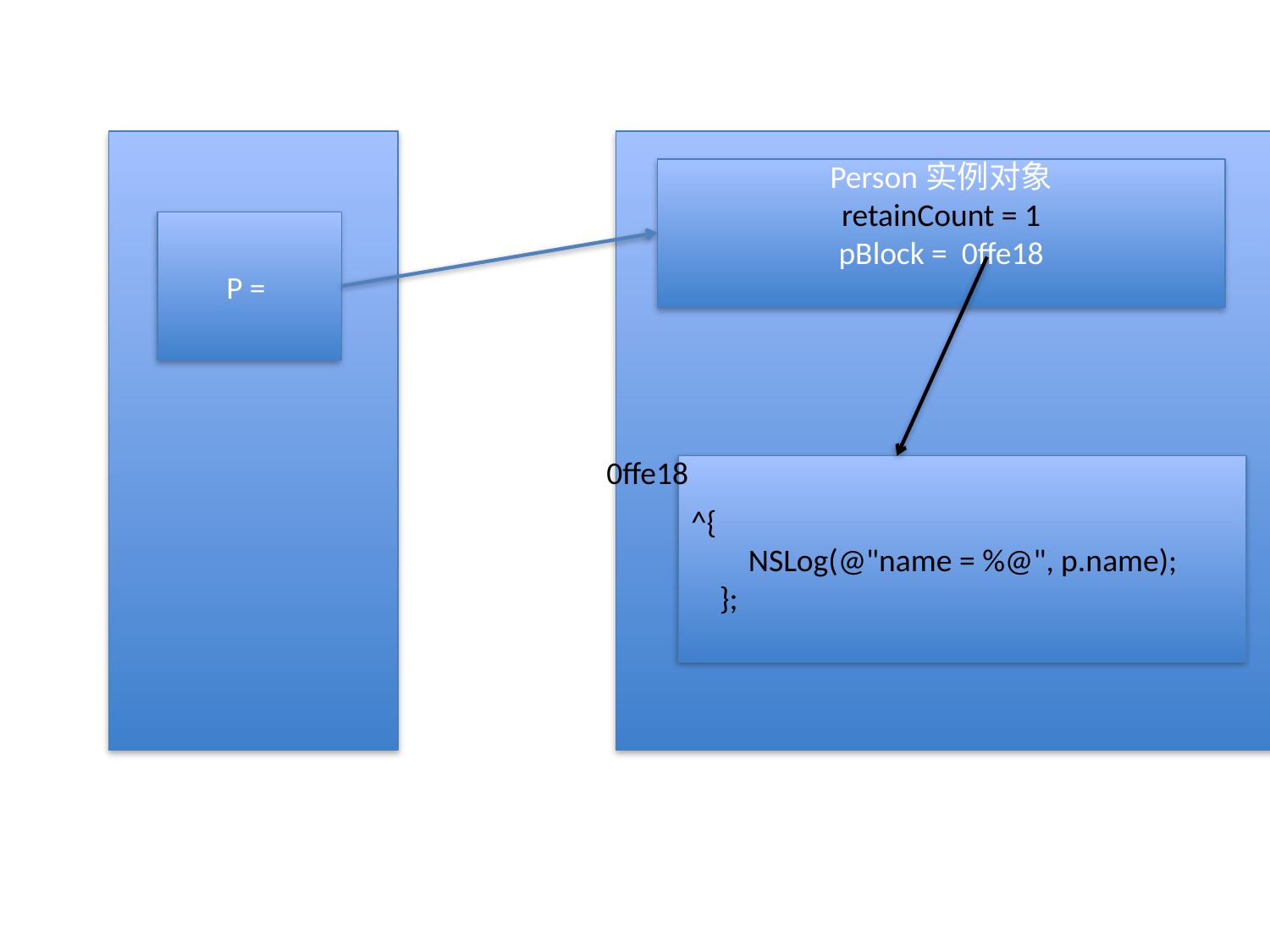

Person实例对象
retainCount = 1
pBlock =  0ffe18

P =
0ffe18
^{
        NSLog(@"name = %@", p.name);
    };